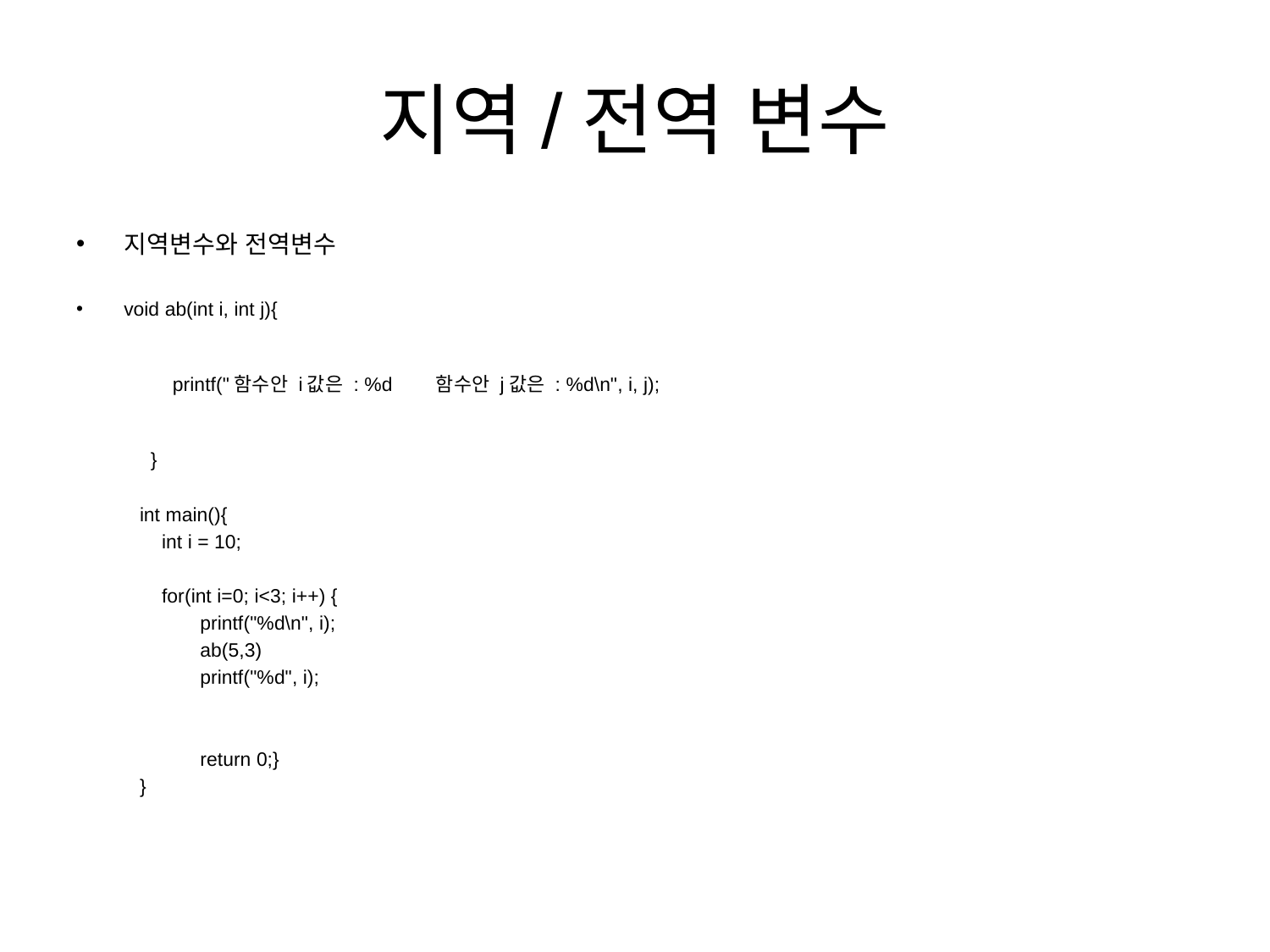

# 지역/전역 변수
지역변수와 전역변수

void ab(int i, int j){

      printf("함수안 i값은 : %d       함수안 j값은 : %d\n", i, j);

  }

int main(){
    int i = 10;

    for(int i=0; i<3; i++) {
           printf("%d\n", i);
           ab(5,3)
           printf("%d", i);

           return 0;}
}